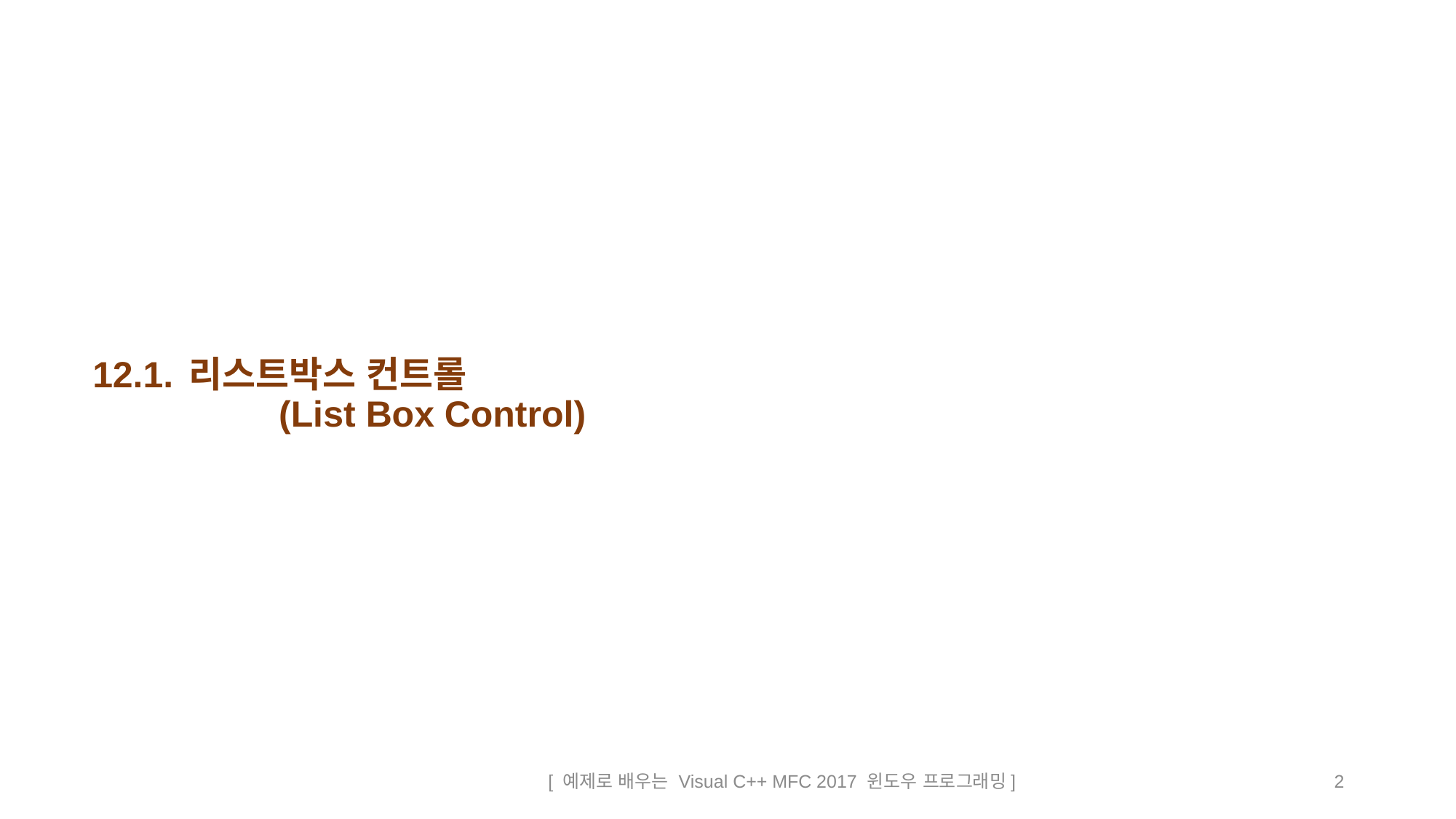

# 12.1. 리스트박스 컨트롤 (List Box Control)
[ 예제로 배우는 Visual C++ MFC 2017 윈도우 프로그래밍]
2